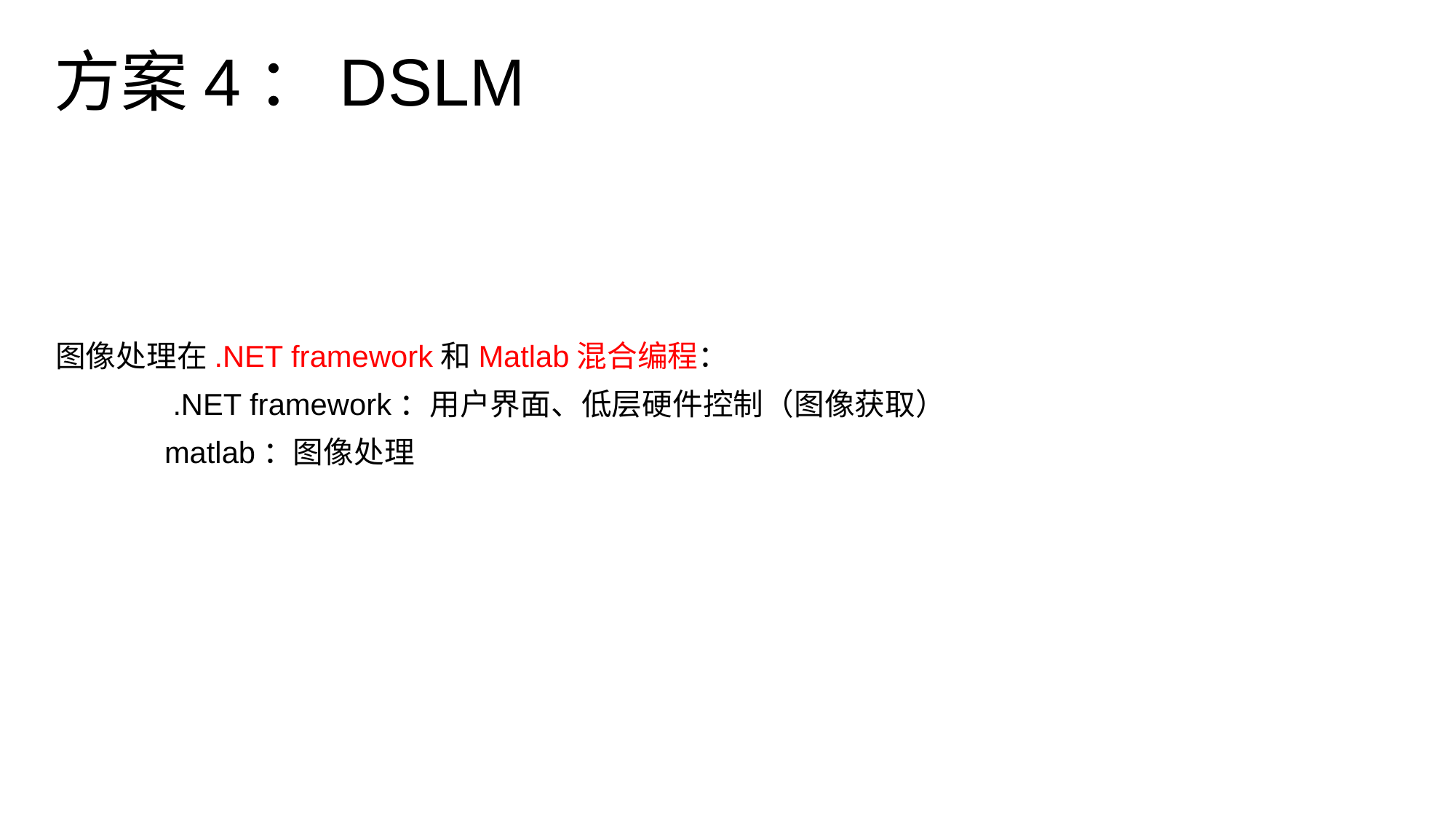

# 方案4：DSLM
图像处理在.NET framework和Matlab混合编程：
	 .NET framework：用户界面、低层硬件控制（图像获取）
	matlab：图像处理